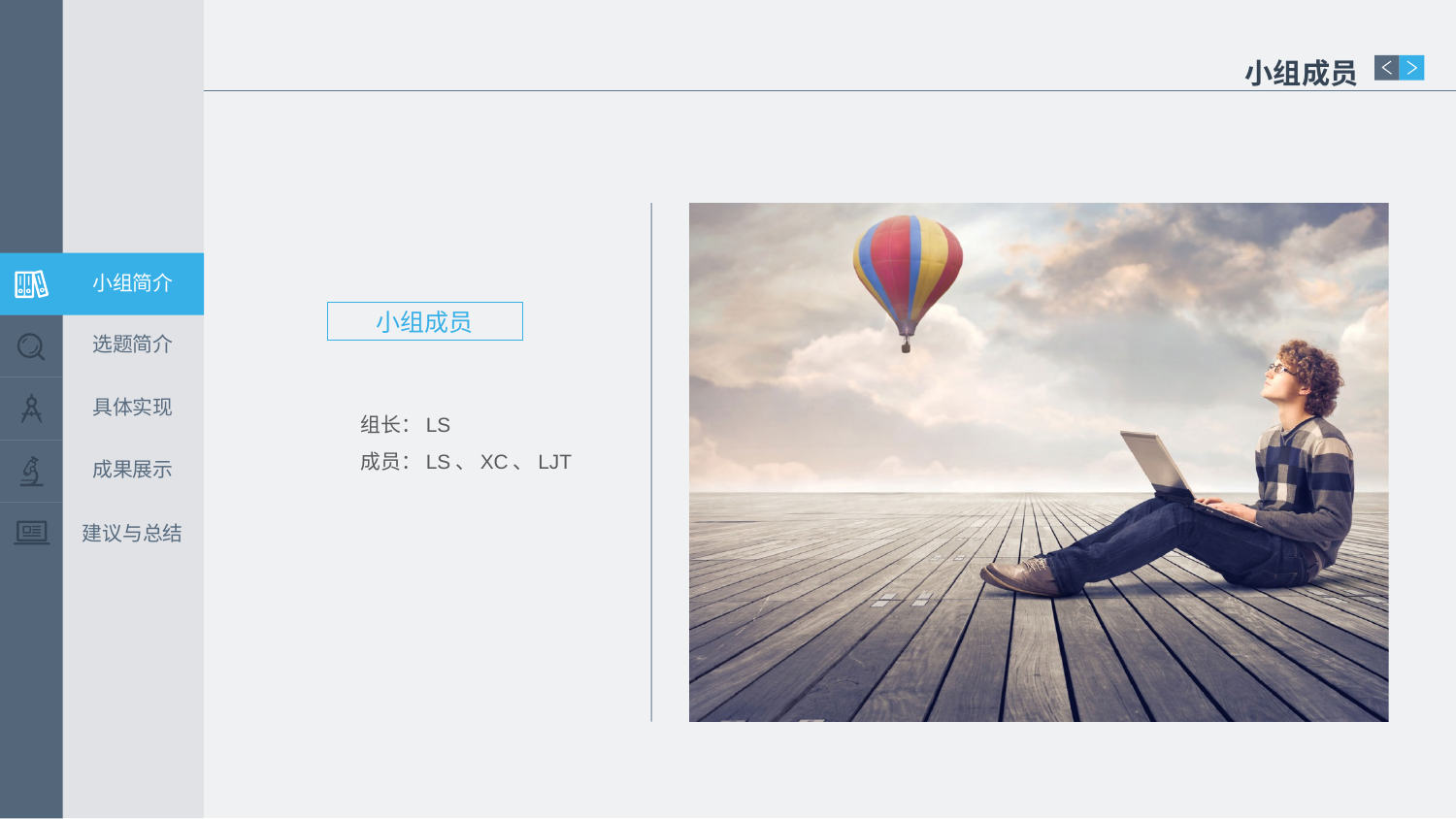

小组成员

小组简介

小组成员
选题简介

具体实现

组长：LS
成员：LS、XC、LJT
成果展示

建议与总结